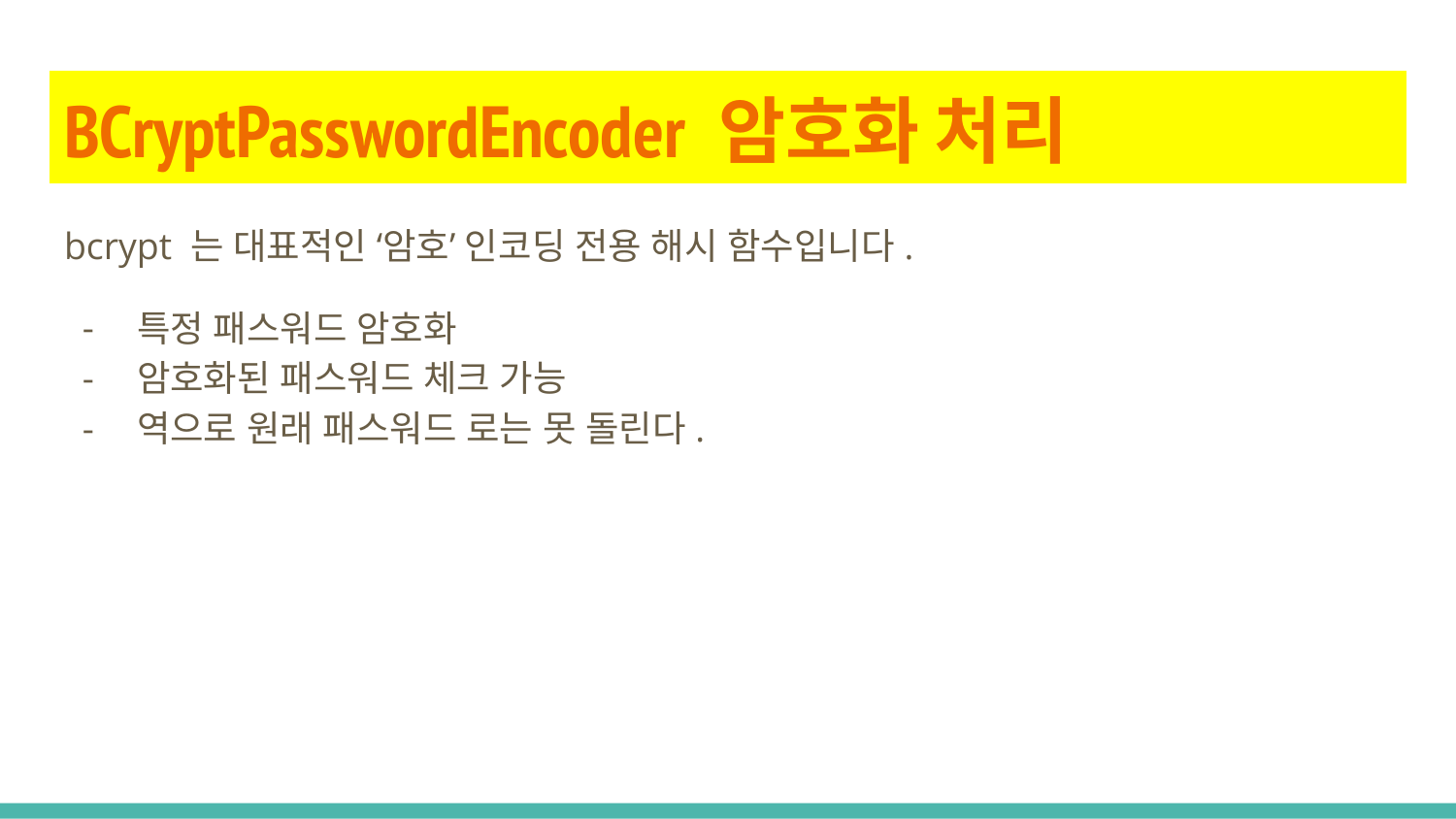

# BCryptPasswordEncoder 암호화 처리
bcrypt 는 대표적인 ‘암호’ 인코딩 전용 해시 함수입니다.
특정 패스워드 암호화
암호화된 패스워드 체크 가능
역으로 원래 패스워드 로는 못 돌린다.